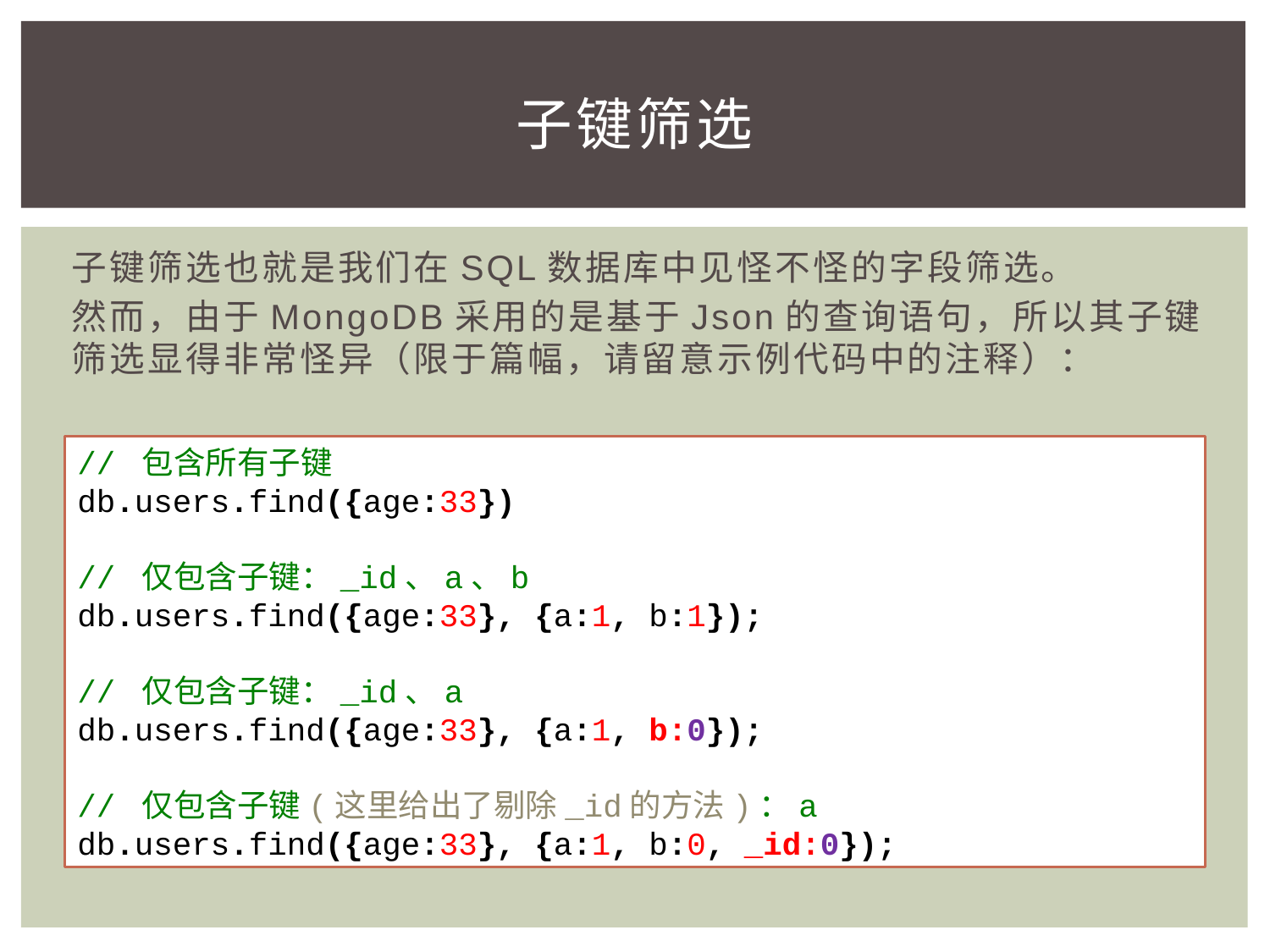

# 子键筛选
子键筛选也就是我们在SQL数据库中见怪不怪的字段筛选。
然而，由于MongoDB采用的是基于Json的查询语句，所以其子键筛选显得非常怪异（限于篇幅，请留意示例代码中的注释）：
// 包含所有子键
db.users.find({age:33})

// 仅包含子键：_id、a、b
db.users.find({age:33}, {a:1, b:1});

// 仅包含子键：_id、a
db.users.find({age:33}, {a:1, b:0});

// 仅包含子键(这里给出了剔除_id的方法)：a
db.users.find({age:33}, {a:1, b:0, _id:0});